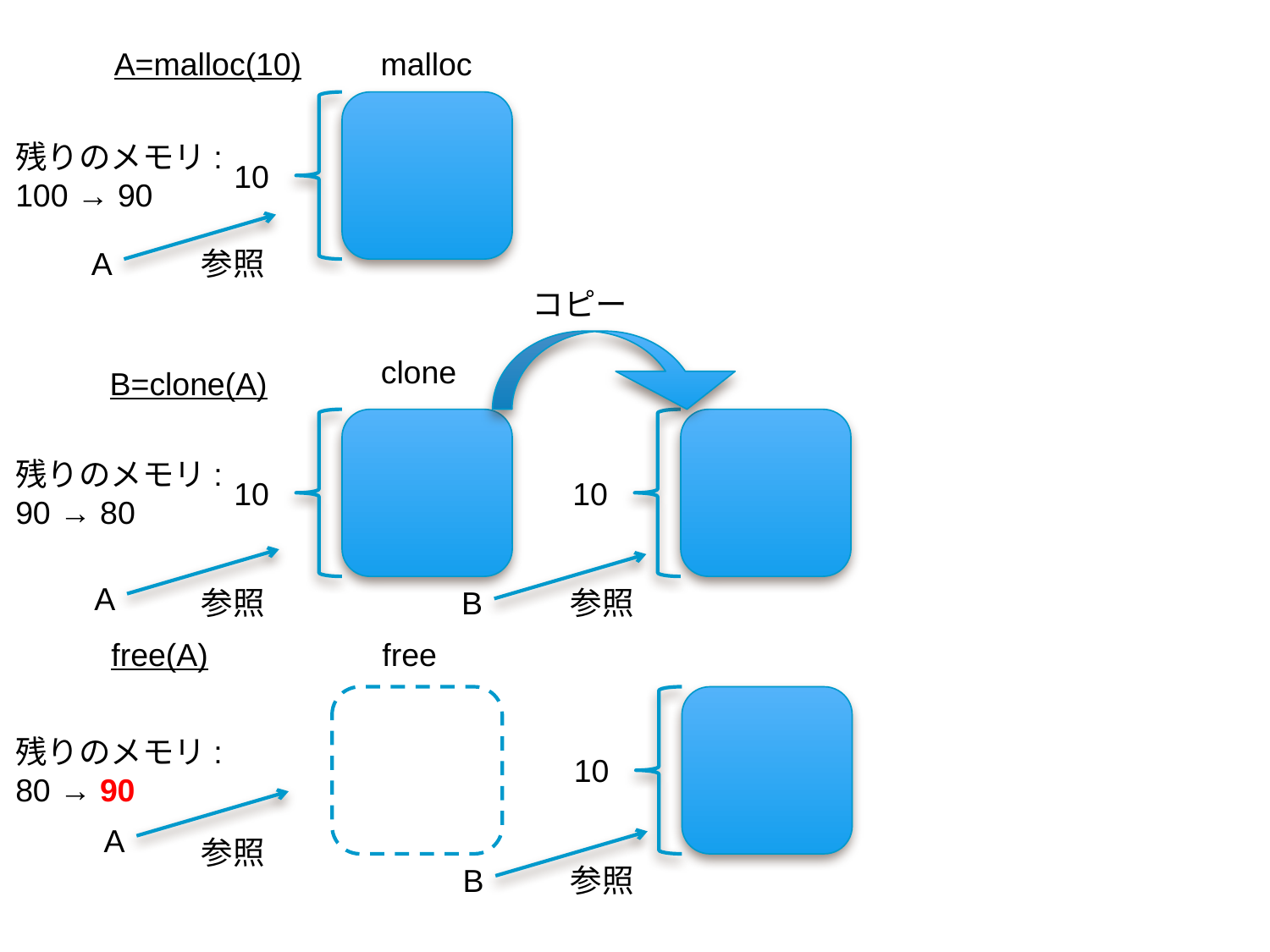

A=malloc(10)
malloc

残りのメモリ:
100 → 90
10
A
参照
コピー

clone
B=clone(A)

残りのメモリ:
90 → 80
10
10
A
参照
B
参照
free(A)
free

残りのメモリ:
80 → 90
10
A
参照
B
参照